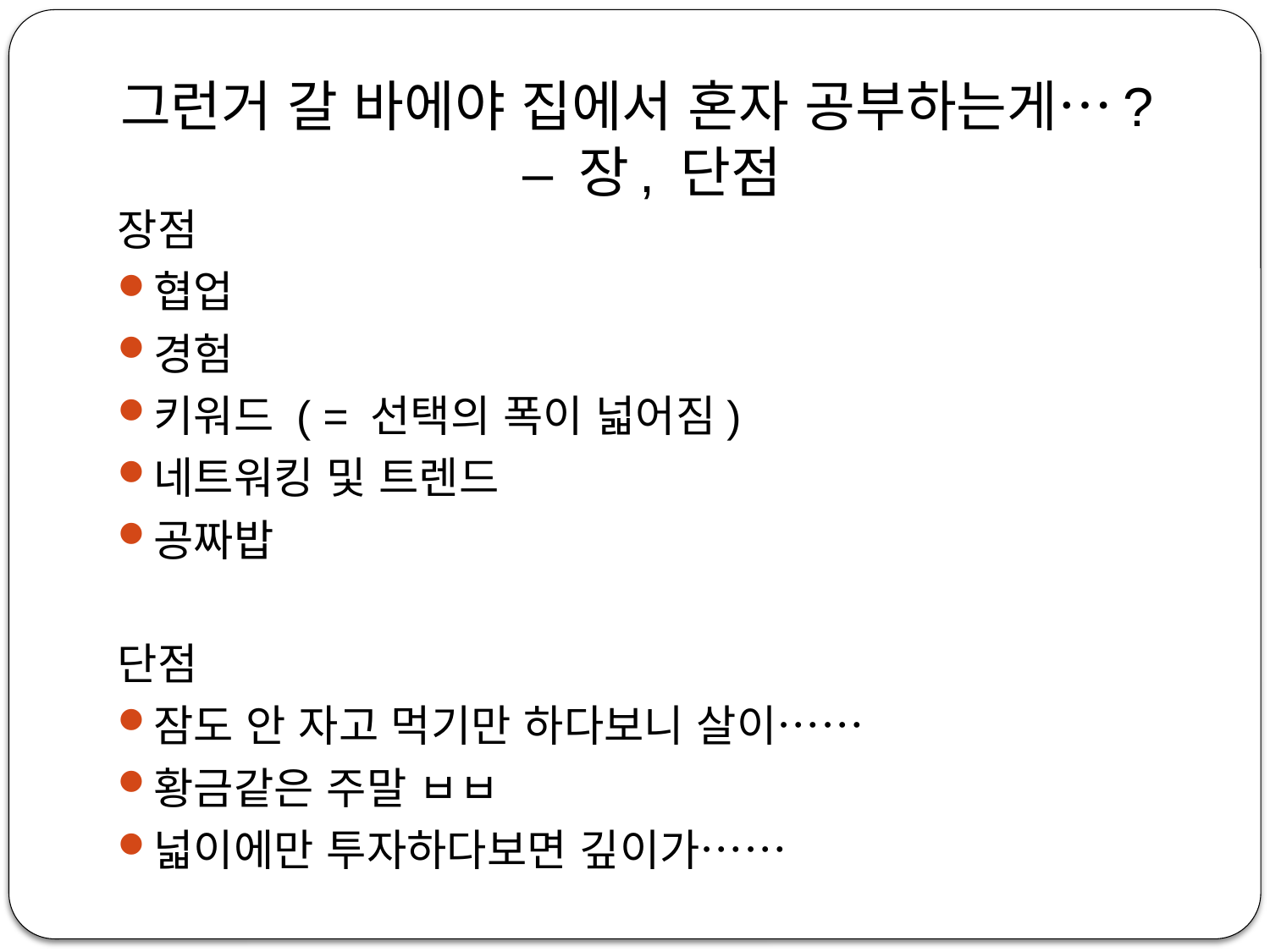

# 그런거 갈 바에야 집에서 혼자 공부하는게…? – 장, 단점
장점
협업
경험
키워드 ( = 선택의 폭이 넓어짐)
네트워킹 및 트렌드
공짜밥

단점
잠도 안 자고 먹기만 하다보니 살이……
황금같은 주말 ㅂㅂ
넓이에만 투자하다보면 깊이가……